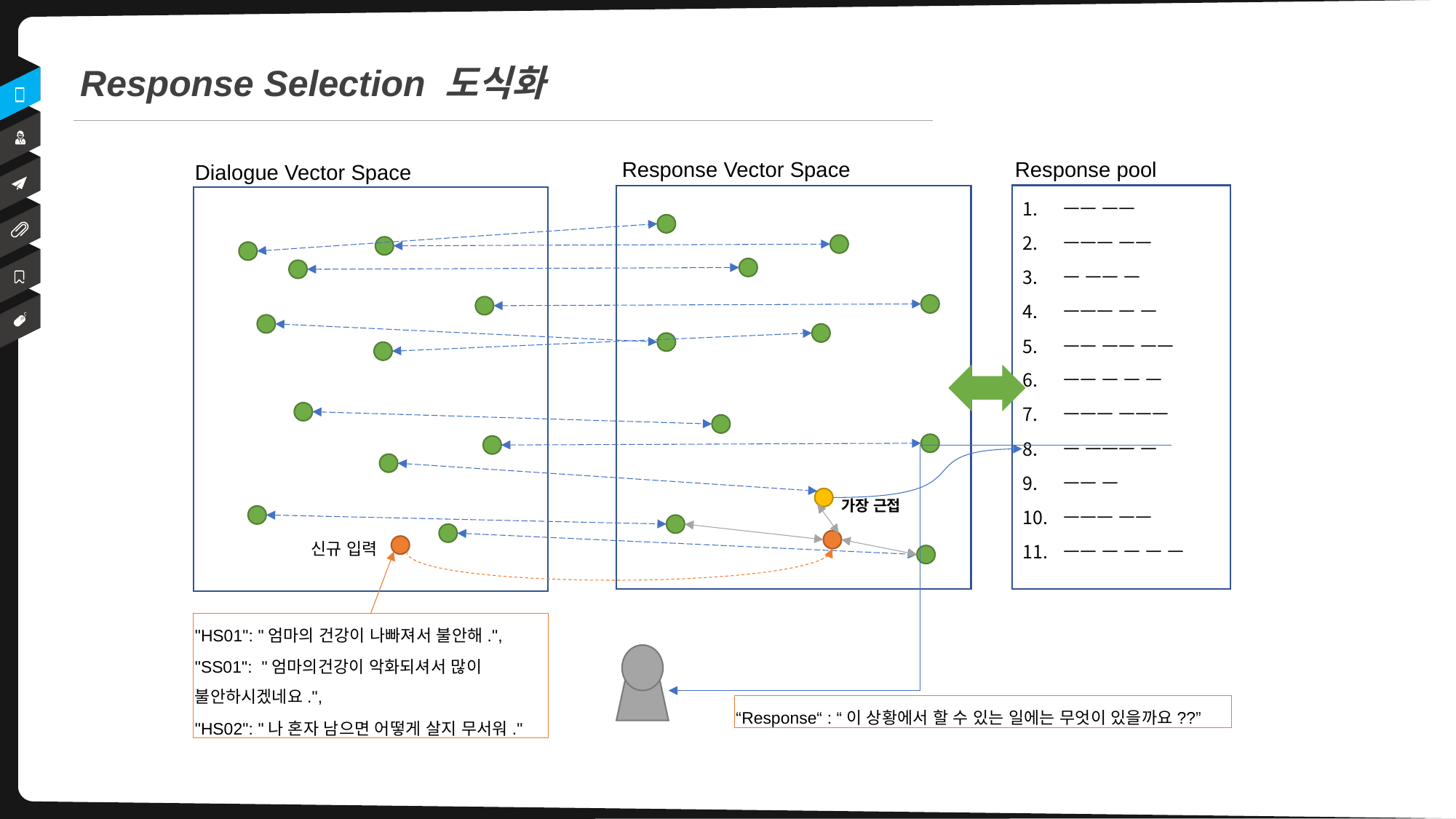

Response Selection 도식화

Response pool
Response Vector Space
Dialogue Vector Space

ㅡㅡ ㅡㅡ
ㅡㅡㅡ ㅡㅡ
ㅡ ㅡㅡ ㅡ
ㅡㅡㅡ ㅡ ㅡ
ㅡㅡ ㅡㅡ ㅡㅡ
ㅡㅡ ㅡ ㅡ ㅡ
ㅡㅡㅡ ㅡㅡㅡ
ㅡ ㅡㅡㅡ ㅡ
ㅡㅡ ㅡ
ㅡㅡㅡ ㅡㅡ
ㅡㅡ ㅡ ㅡ ㅡ ㅡ

가장 근접

신규 입력

"HS01": "엄마의 건강이 나빠져서 불안해.",
"SS01":  "엄마의건강이 악화되셔서 많이 불안하시겠네요.",
"HS02": "나 혼자 남으면 어떻게 살지 무서워."

“Response“ : “이 상황에서 할 수 있는 일에는 무엇이 있을까요??”